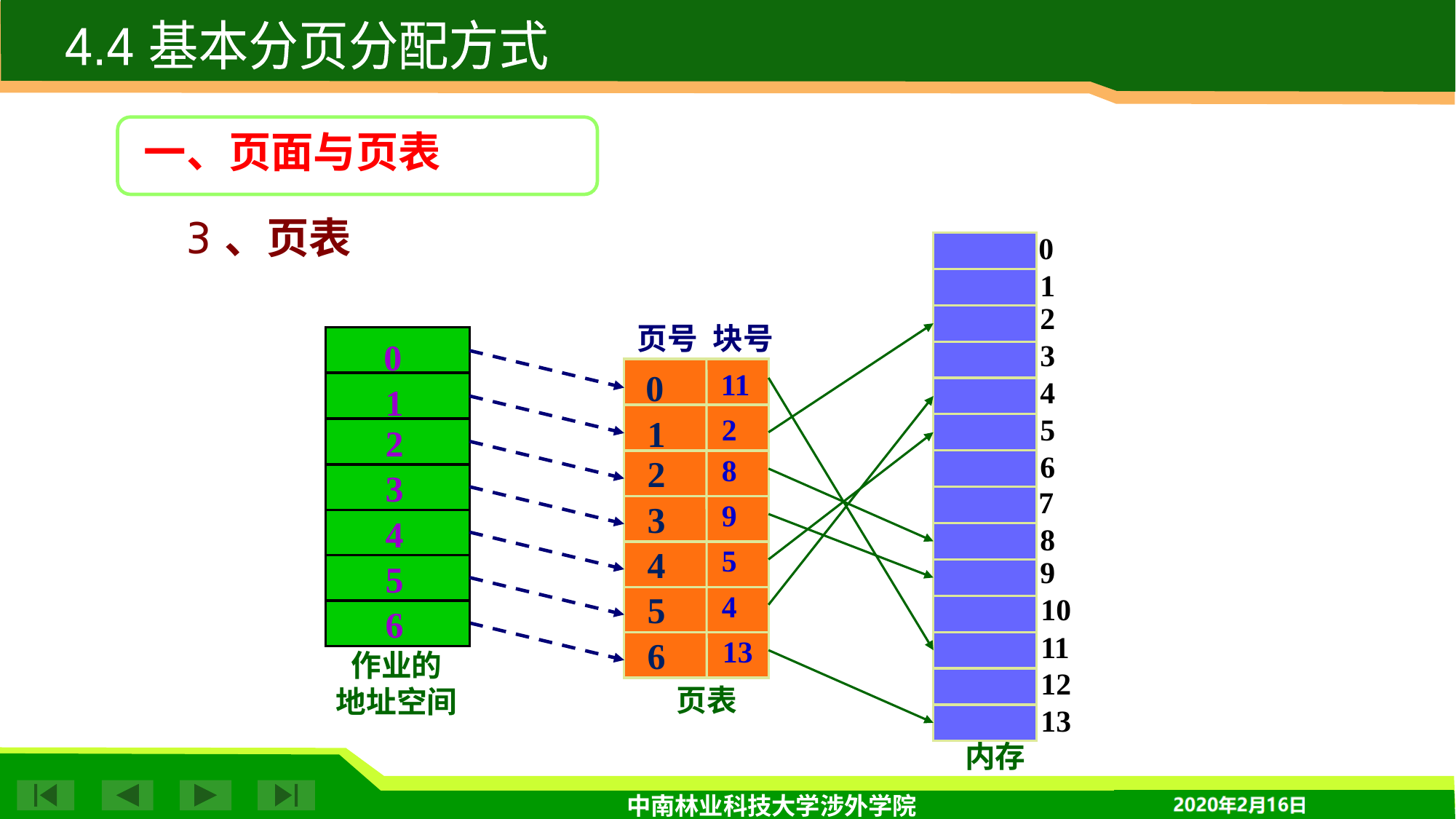

4.4 基本分页分配方式

一、页面与页表
3、页表
0
1
2
3
4
5
6

页号
块号

0
1
2
3
4
5
6

11
2
8
9
5
4
13
0
1
2
3
4
5
6

7
8
9
10
11
12
13

作业的
地址空间

页表

内存